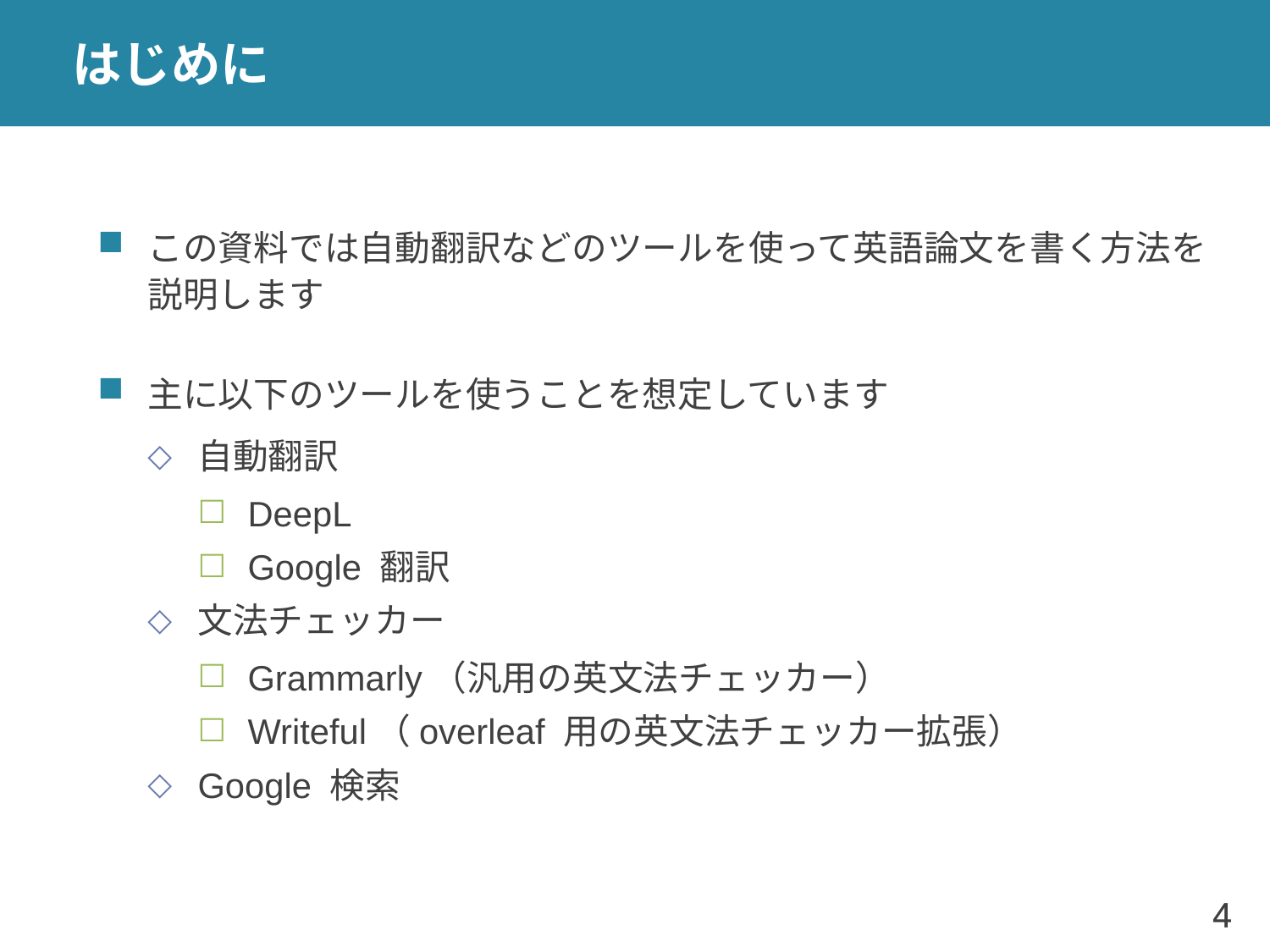

# はじめに
この資料では自動翻訳などのツールを使って英語論文を書く方法を説明します
主に以下のツールを使うことを想定しています
自動翻訳
DeepL
Google 翻訳
文法チェッカー
Grammarly（汎用の英文法チェッカー）
Writeful（overleaf 用の英文法チェッカー拡張）
Google 検索